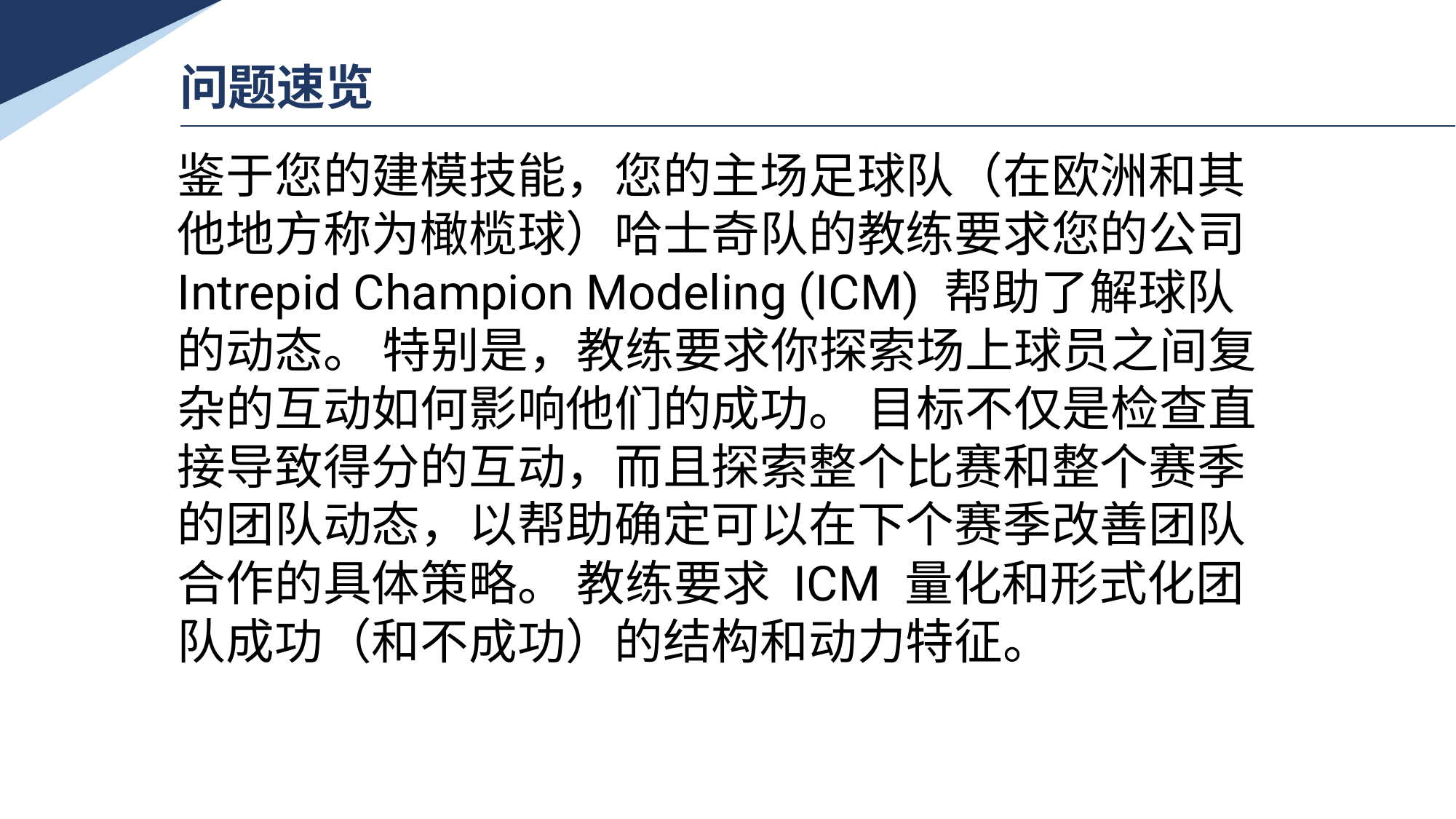

问题速览
鉴于您的建模技能，您的主场足球队（在欧洲和其他地方称为橄榄球）哈士奇队的教练要求您的公司 Intrepid Champion Modeling (ICM) 帮助了解球队的动态。 特别是，教练要求你探索场上球员之间复杂的互动如何影响他们的成功。 目标不仅是检查直接导致得分的互动，而且探索整个比赛和整个赛季的团队动态，以帮助确定可以在下个赛季改善团队合作的具体策略。 教练要求 ICM 量化和形式化团队成功（和不成功）的结构和动力特征。